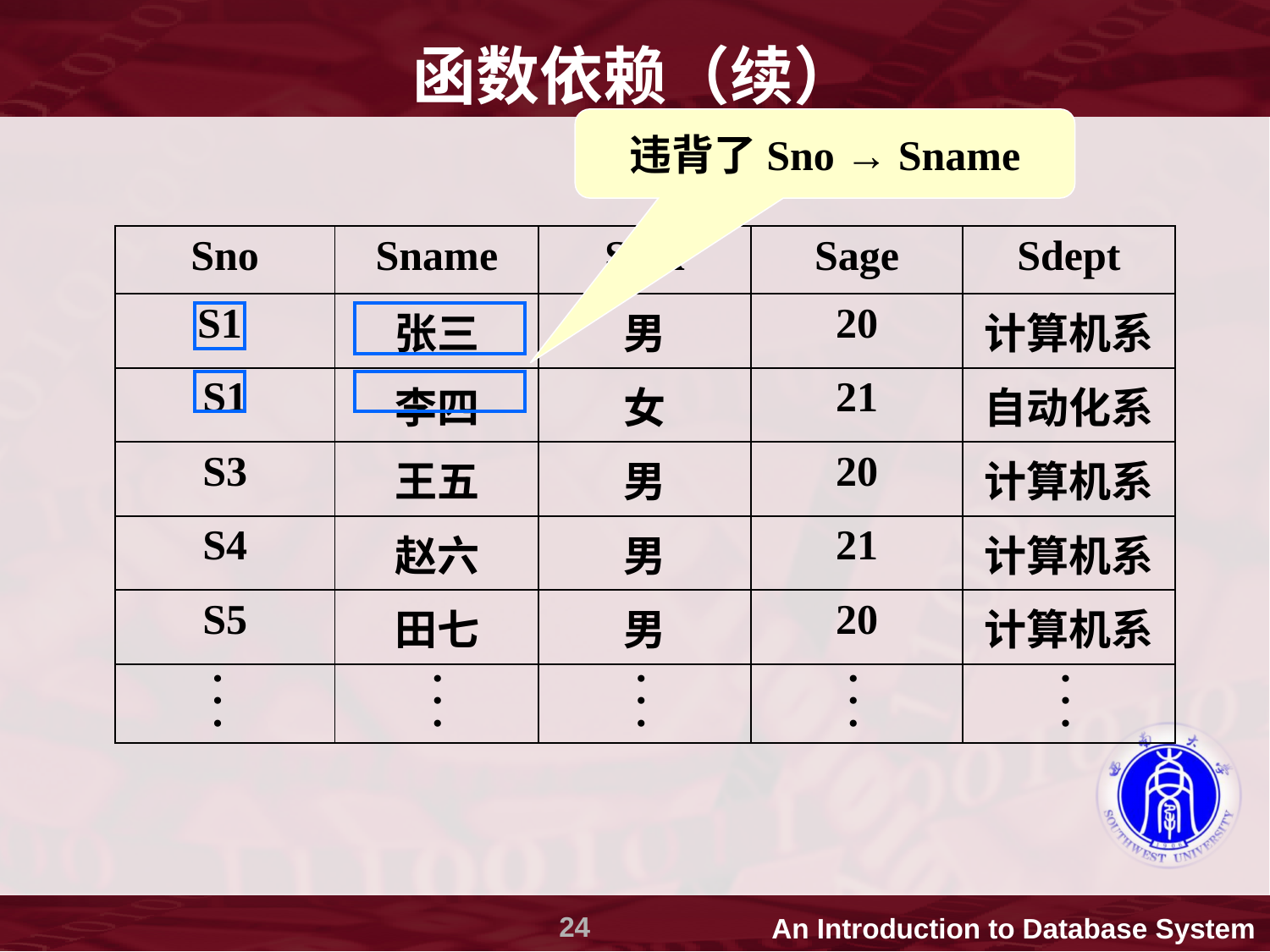

函数依赖（续）
违背了Sno → Sname

| Sno | Sname | Ssex | Sage | Sdept |
| --- | --- | --- | --- | --- |
| S1 | 张三 | 男 | 20 | 计算机系 |
| S1 | 李四 | 女 | 21 | 自动化系 |
| S3 | 王五 | 男 | 20 | 计算机系 |
| S4 | 赵六 | 男 | 21 | 计算机系 |
| S5 | 田七 | 男 | 20 | 计算机系 |
| . . . | . . . | . . . | . . . | . . . |

24